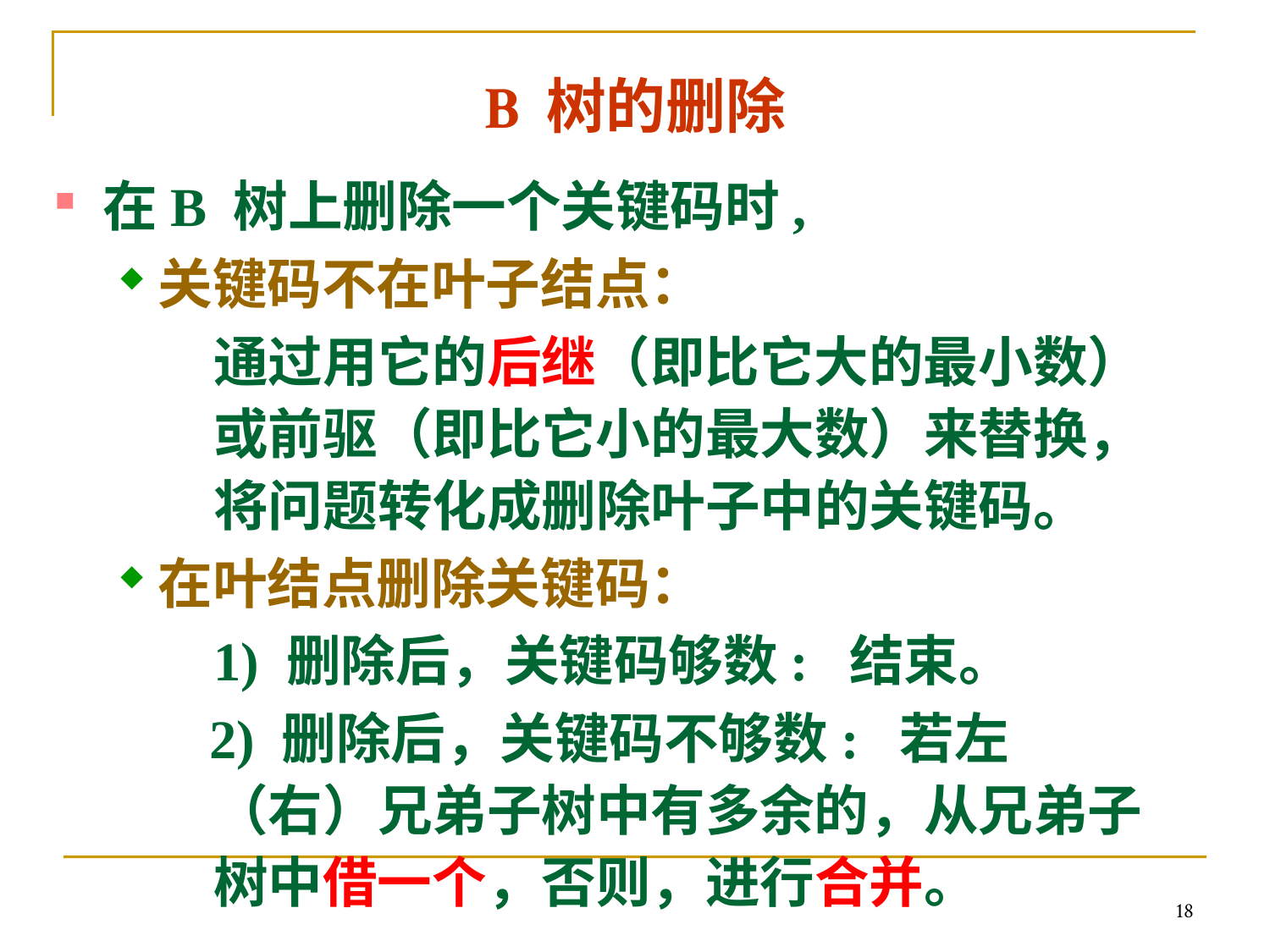

B 树的删除
在B 树上删除一个关键码时,
关键码不在叶子结点：
	通过用它的后继（即比它大的最小数）或前驱（即比它小的最大数）来替换，将问题转化成删除叶子中的关键码。
在叶结点删除关键码：
	1) 删除后，关键码够数:  结束。
  2) 删除后，关键码不够数:  若左（右）兄弟子树中有多余的，从兄弟子树中借一个，否则，进行合并。

18